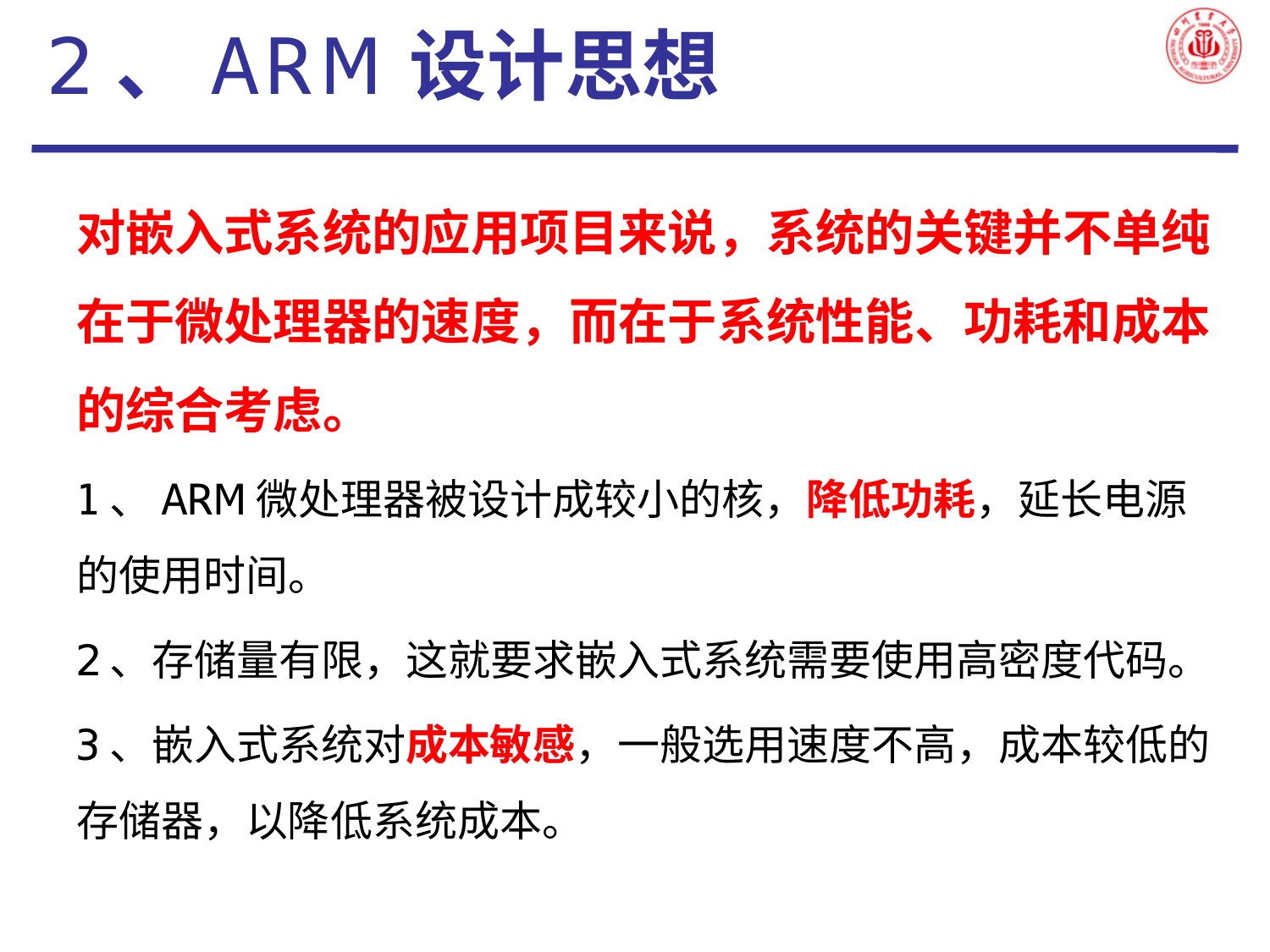

# 2、ARM设计思想
对嵌入式系统的应用项目来说，系统的关键并不单纯在于微处理器的速度，而在于系统性能、功耗和成本的综合考虑。
1、ARM微处理器被设计成较小的核，降低功耗，延长电源的使用时间。
2、存储量有限，这就要求嵌入式系统需要使用高密度代码。
3、嵌入式系统对成本敏感，一般选用速度不高，成本较低的存储器，以降低系统成本。